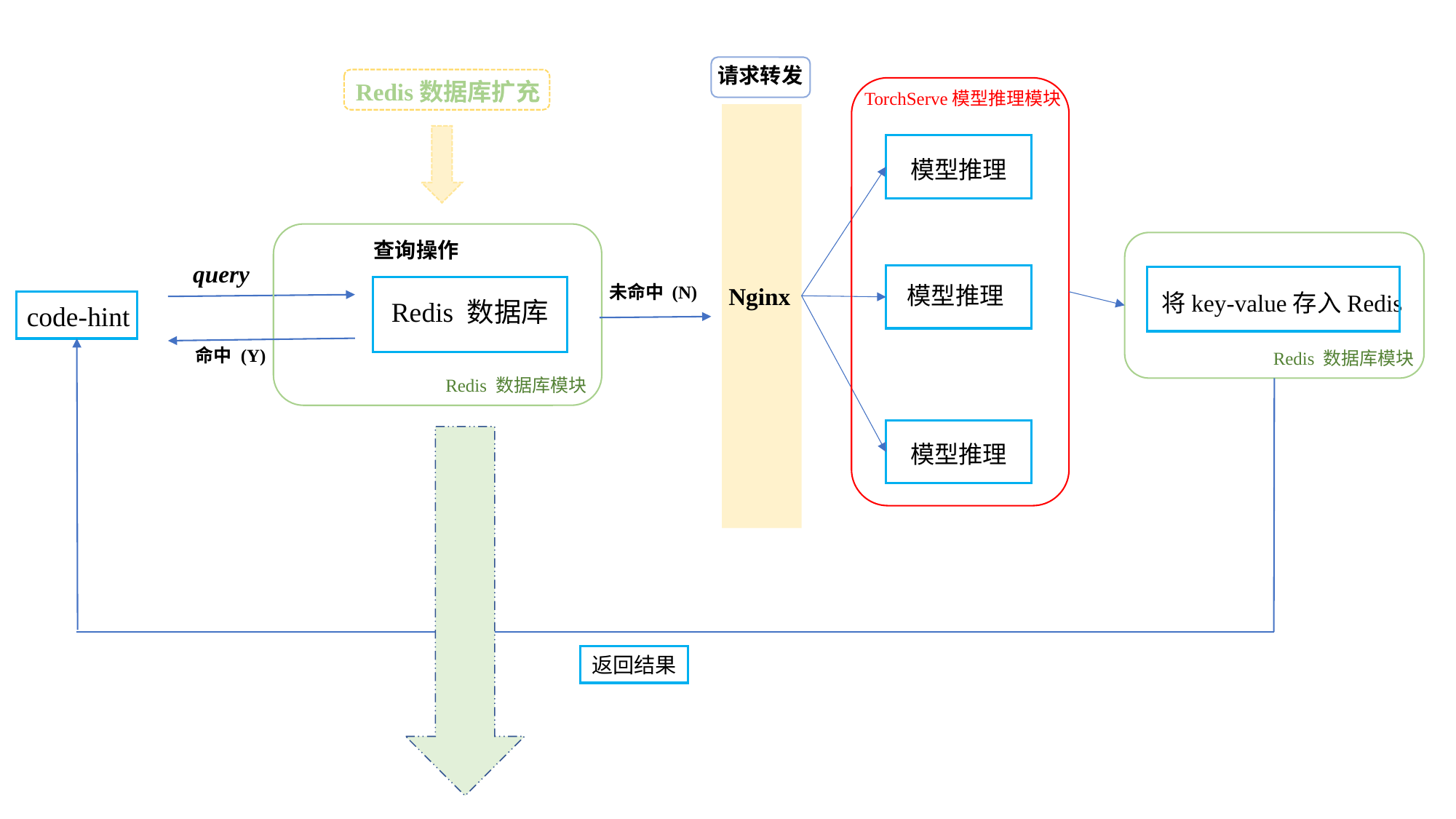

请求转发

Redis数据库扩充

TorchServe模型推理模块

模型推理

查询操作

query

未命中 (N)
模型推理
Nginx

将key-value存入Redis
Redis 数据库

code-hint
命中 (Y)
Redis 数据库模块
Redis 数据库模块

模型推理

返回结果